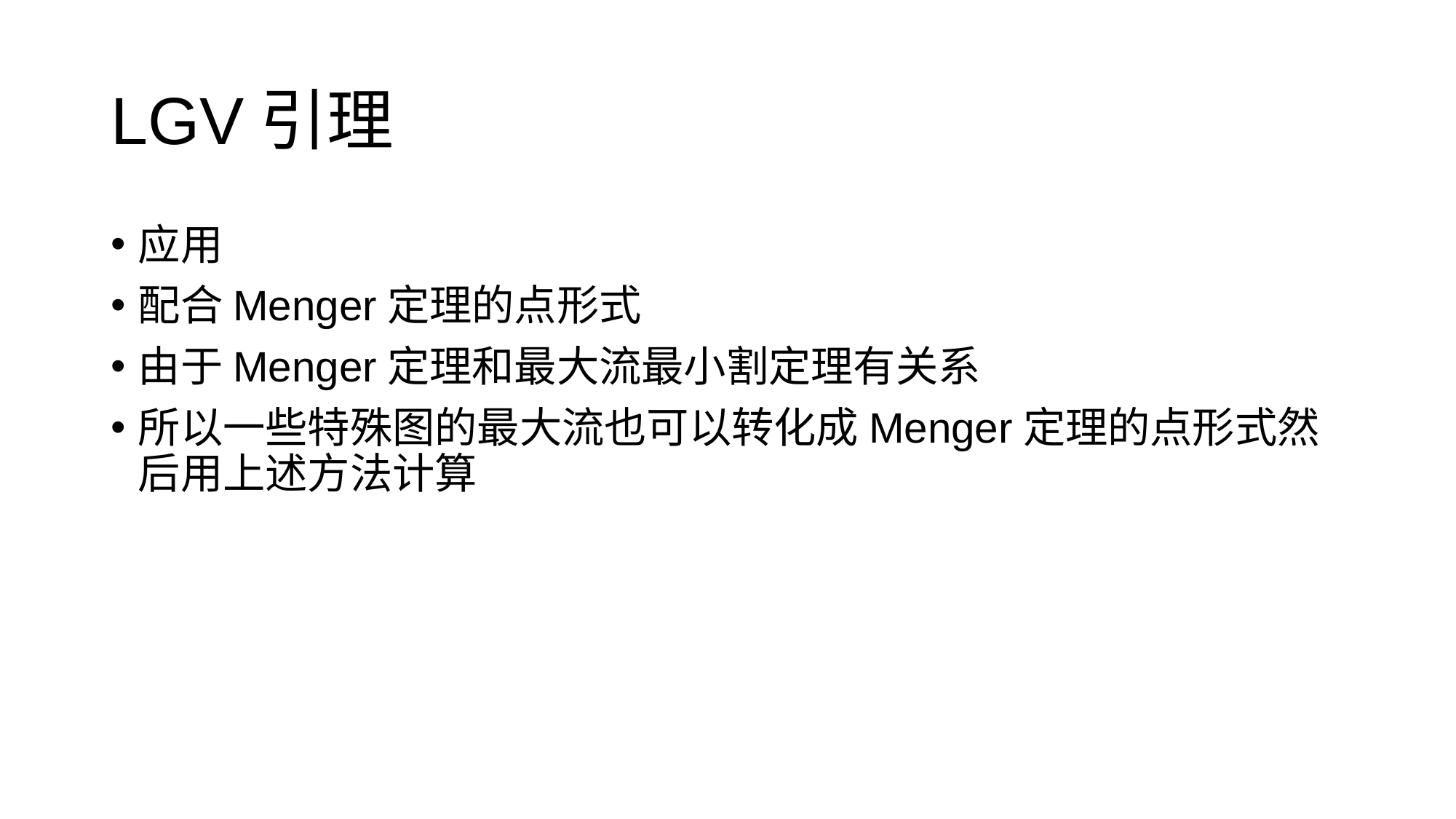

# LGV引理
应用
配合Menger定理的点形式
由于Menger定理和最大流最小割定理有关系
所以一些特殊图的最大流也可以转化成Menger定理的点形式然后用上述方法计算